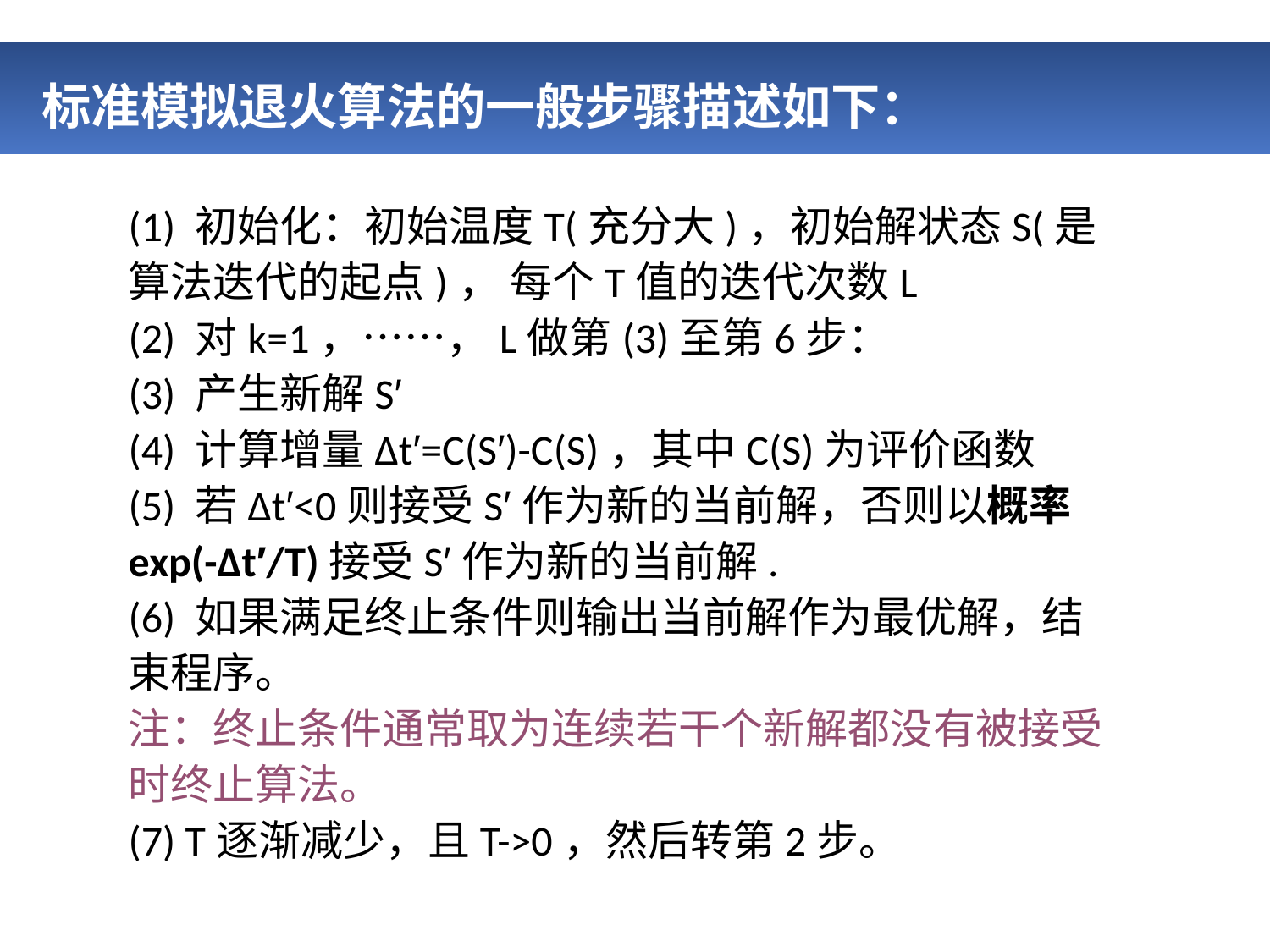

# 标准模拟退火算法的一般步骤描述如下：
(1) 初始化：初始温度T(充分大)，初始解状态S(是算法迭代的起点)， 每个T值的迭代次数L
(2) 对k=1，……，L做第(3)至第6步：
(3) 产生新解S′
(4) 计算增量Δt′=C(S′)-C(S)，其中C(S)为评价函数
(5) 若Δt′<0则接受S′作为新的当前解，否则以概率exp(-Δt′/T)接受S′作为新的当前解.
(6) 如果满足终止条件则输出当前解作为最优解，结束程序。
注：终止条件通常取为连续若干个新解都没有被接受时终止算法。
(7) T逐渐减少，且T->0，然后转第2步。